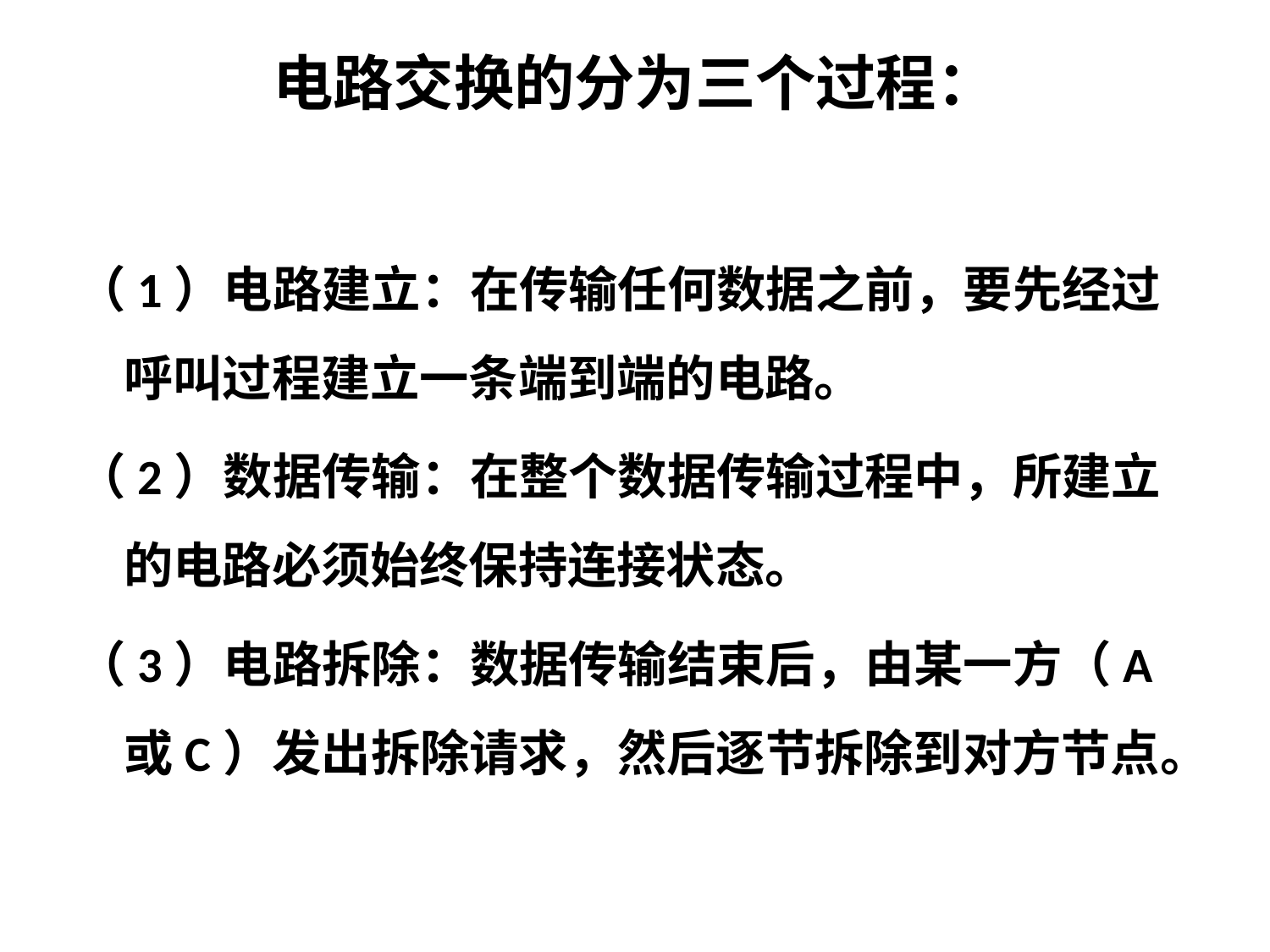

# 电路交换的分为三个过程：
（1）电路建立：在传输任何数据之前，要先经过呼叫过程建立一条端到端的电路。
（2）数据传输：在整个数据传输过程中，所建立的电路必须始终保持连接状态。
（3）电路拆除：数据传输结束后，由某一方（A或C）发出拆除请求，然后逐节拆除到对方节点。